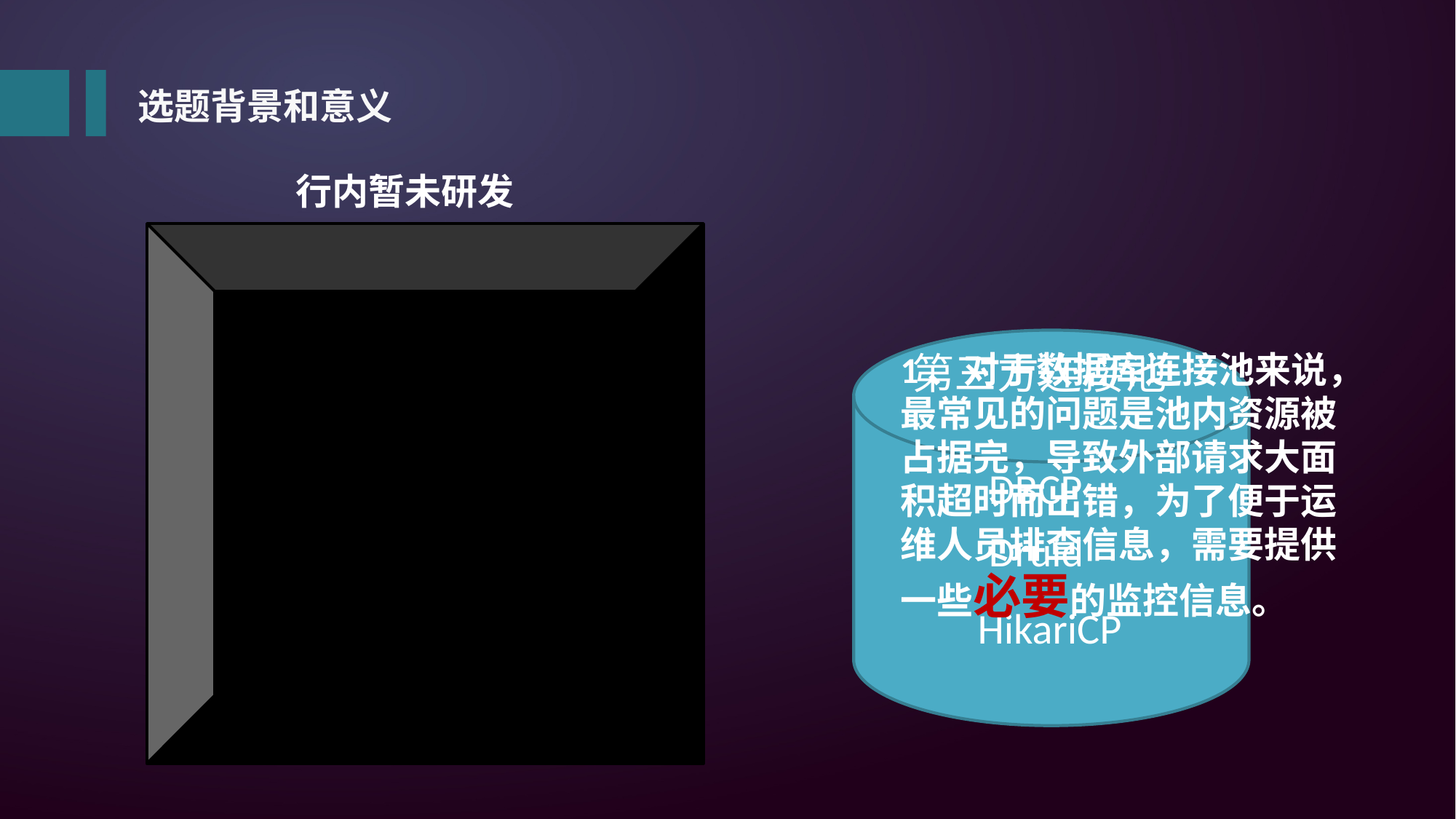

选题背景和意义
行内暂未研发

1、对于数据库连接池来说，最常见的问题是池内资源被占据完，导致外部请求大面积超时而出错，为了便于运维人员排查信息，需要提供一些必要的监控信息。
第三方连接池
DBCP
Druid
HikariCP